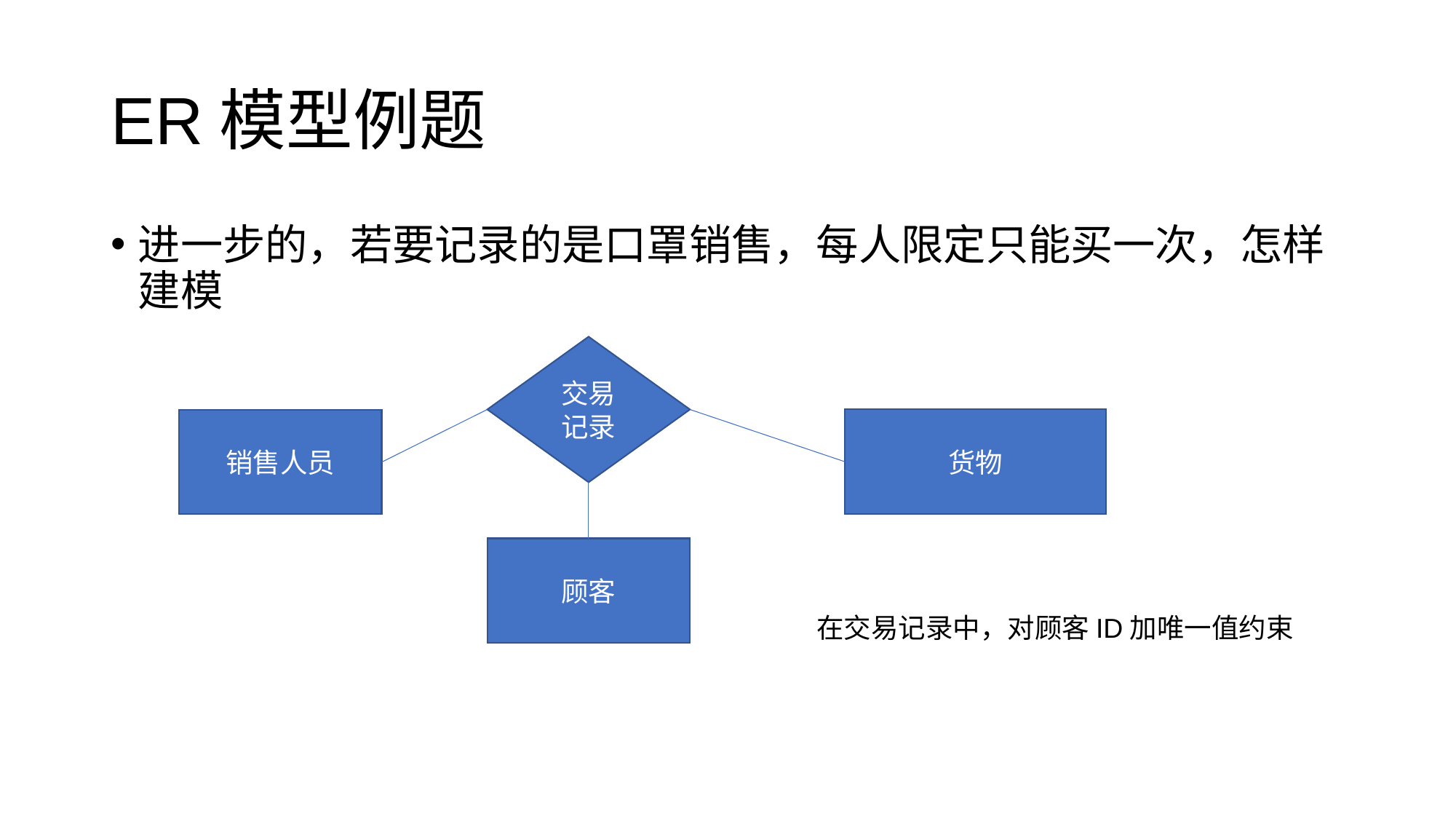

# ER模型例题
进一步的，若要记录的是口罩销售，每人限定只能买一次，怎样建模
交易记录
货物
销售人员
顾客
在交易记录中，对顾客ID加唯一值约束